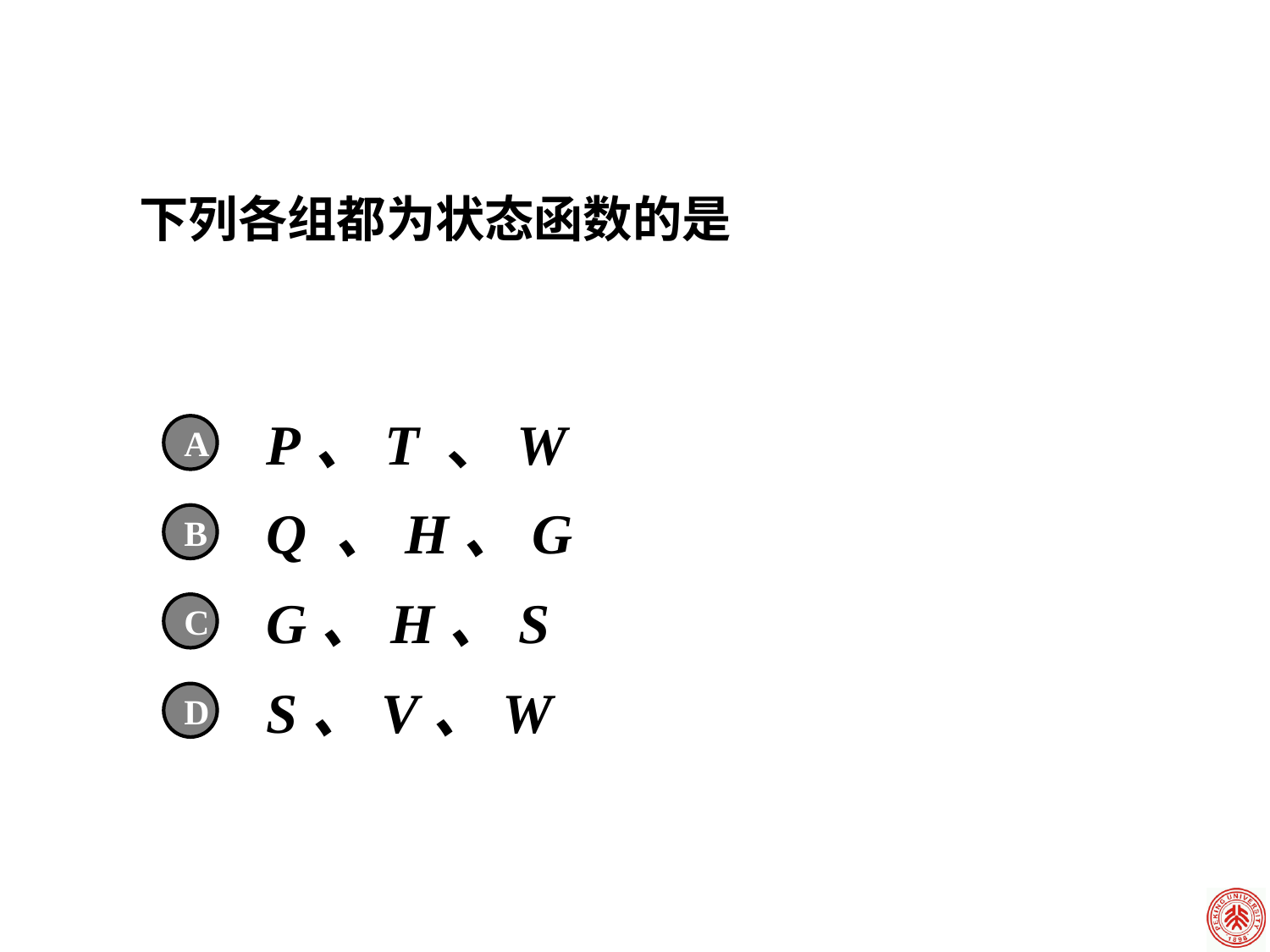

下列各组都为状态函数的是
P、T 、W
A
Q 、H、G
B
G、H、S
C
S、V、W
D